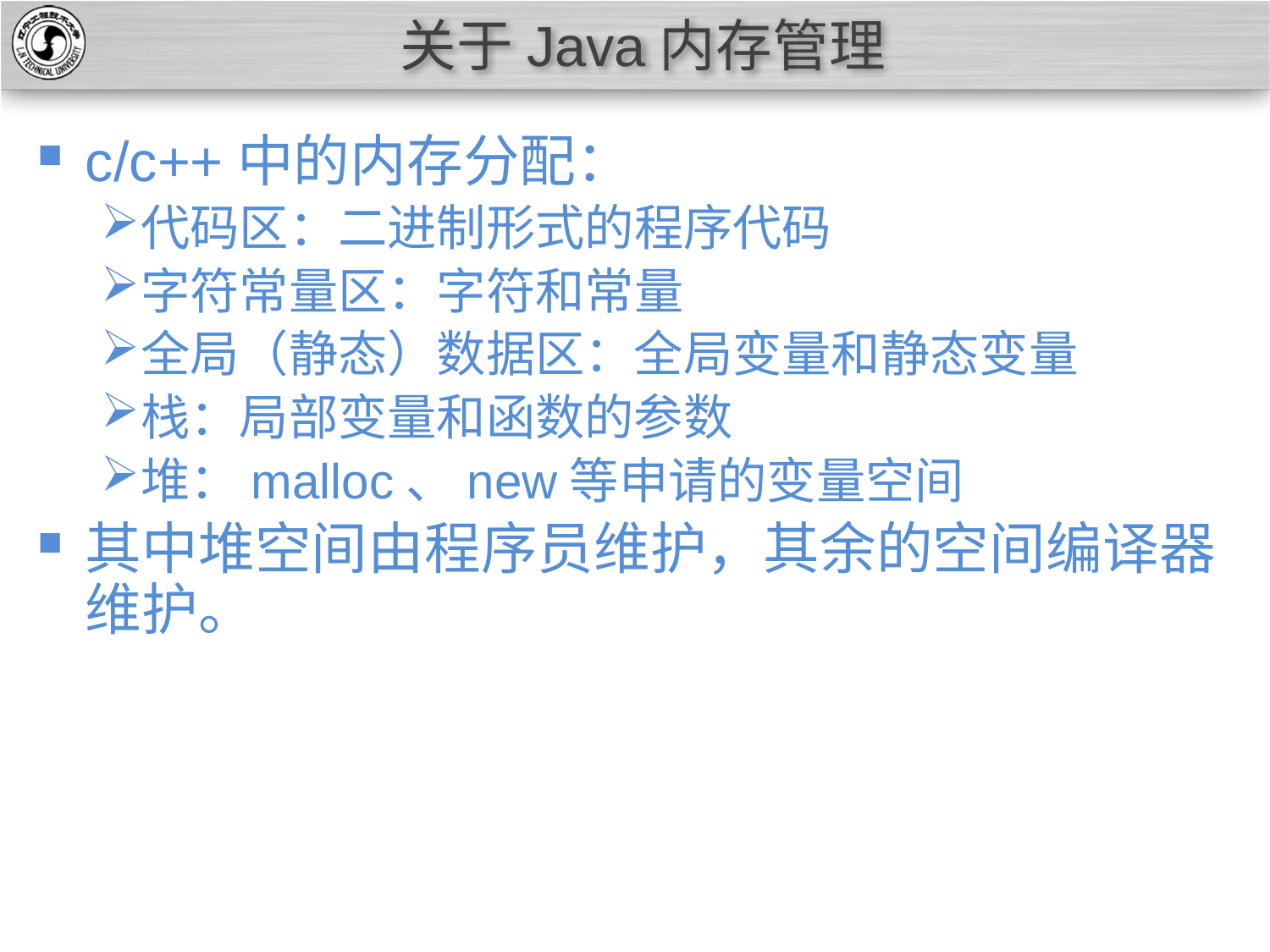

# 关于Java内存管理
c/c++中的内存分配：
代码区：二进制形式的程序代码
字符常量区：字符和常量
全局（静态）数据区：全局变量和静态变量
栈：局部变量和函数的参数
堆：malloc、new等申请的变量空间
其中堆空间由程序员维护，其余的空间编译器维护。